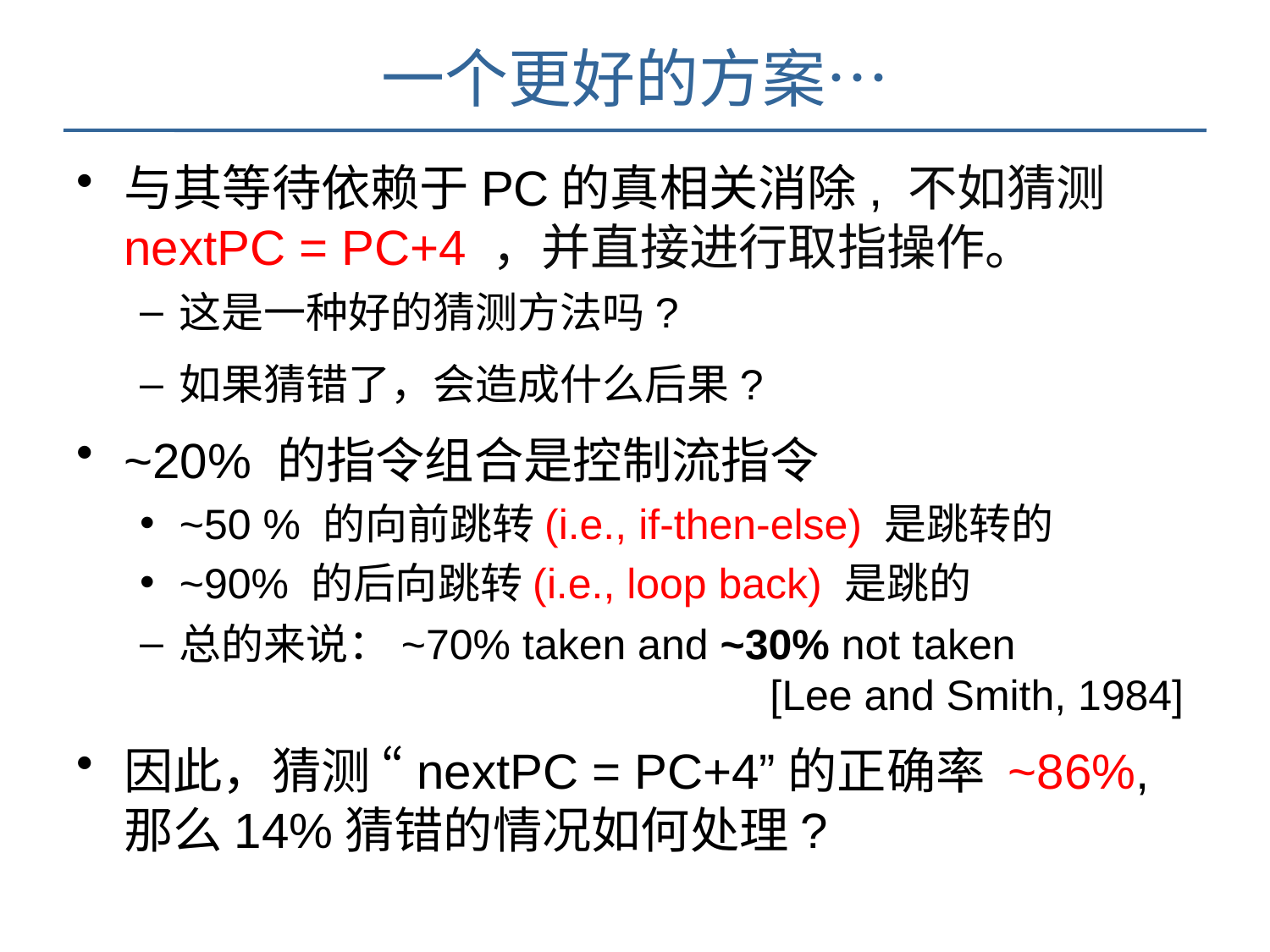

# 一个更好的方案…
与其等待依赖于PC的真相关消除, 不如猜测nextPC = PC+4 ，并直接进行取指操作。
这是一种好的猜测方法吗?
如果猜错了，会造成什么后果?
~20% 的指令组合是控制流指令
~50 % 的向前跳转(i.e., if-then-else) 是跳转的
~90% 的后向跳转(i.e., loop back) 是跳的
总的来说：~70% taken and ~30% not taken					       [Lee and Smith, 1984]
因此，猜测 “nextPC = PC+4”的正确率 ~86%, 那么14%猜错的情况如何处理?